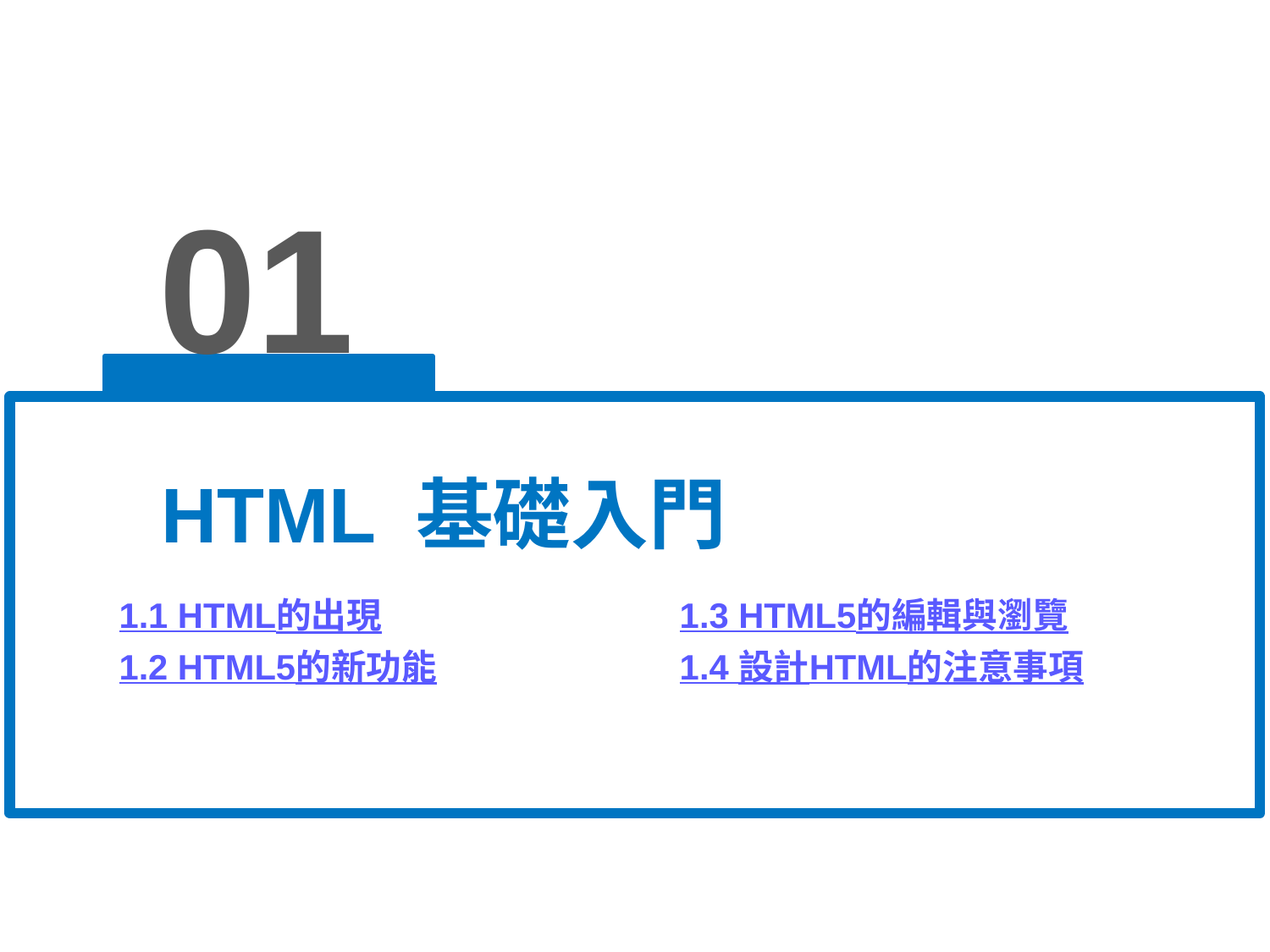

01
HTML 基礎入門
1.1 HTML的出現
1.2 HTML5的新功能

1.3 HTML5的編輯與瀏覽
1.4 設計HTML的注意事項